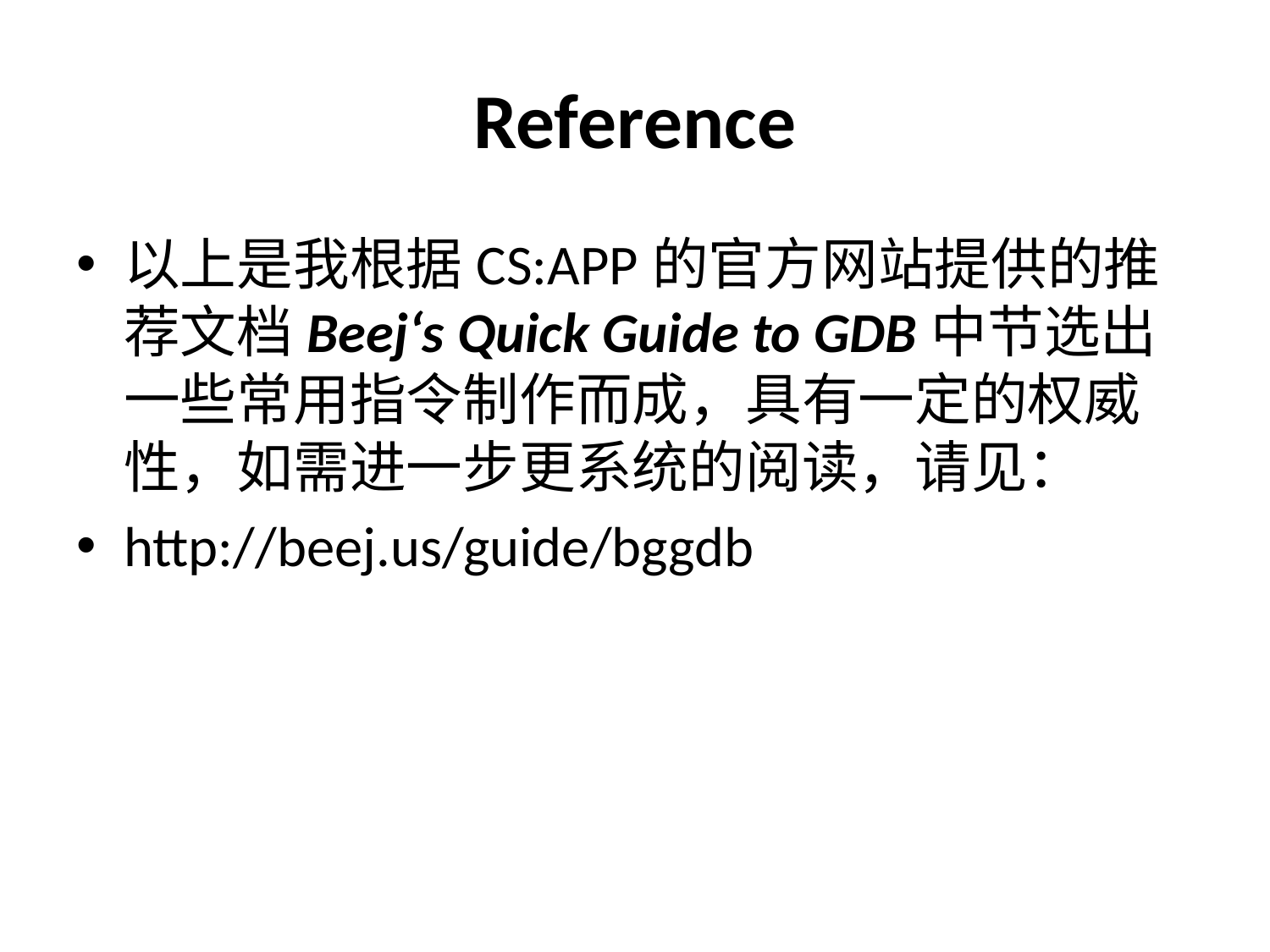

# Reference
以上是我根据CS:APP的官方网站提供的推荐文档Beej‘s Quick Guide to GDB中节选出一些常用指令制作而成，具有一定的权威性，如需进一步更系统的阅读，请见：
http://beej.us/guide/bggdb